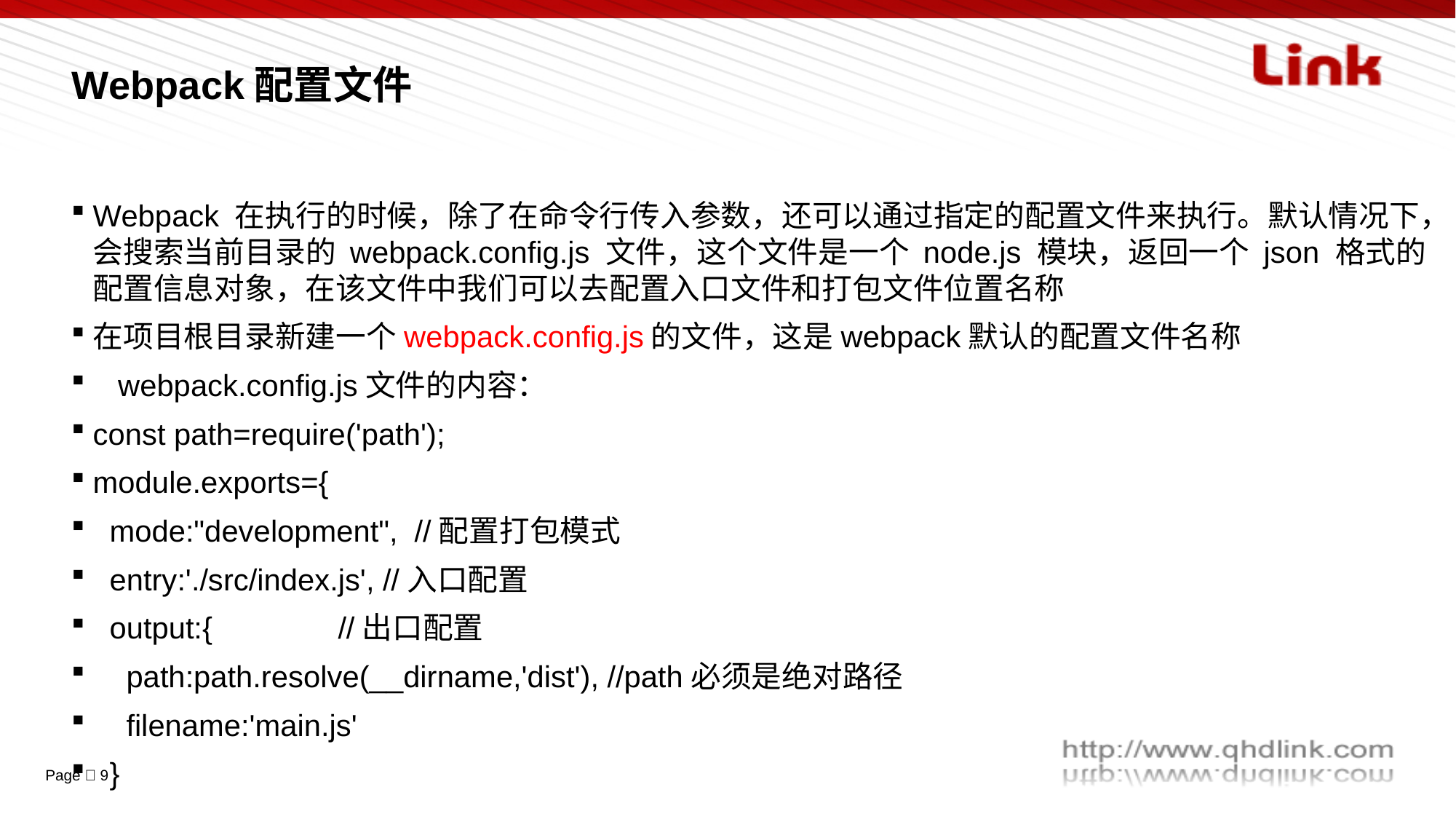

# Webpack配置文件
Webpack 在执行的时候，除了在命令行传入参数，还可以通过指定的配置文件来执行。默认情况下，会搜索当前目录的 webpack.config.js 文件，这个文件是一个 node.js 模块，返回一个 json 格式的配置信息对象，在该文件中我们可以去配置入口文件和打包文件位置名称
在项目根目录新建一个webpack.config.js的文件，这是webpack默认的配置文件名称
   webpack.config.js文件的内容：
const path=require('path');
module.exports={
  mode:"development",  //配置打包模式
  entry:'./src/index.js', //入口配置
  output:{               //出口配置
    path:path.resolve(__dirname,'dist'), //path必须是绝对路径
    filename:'main.js'
  }